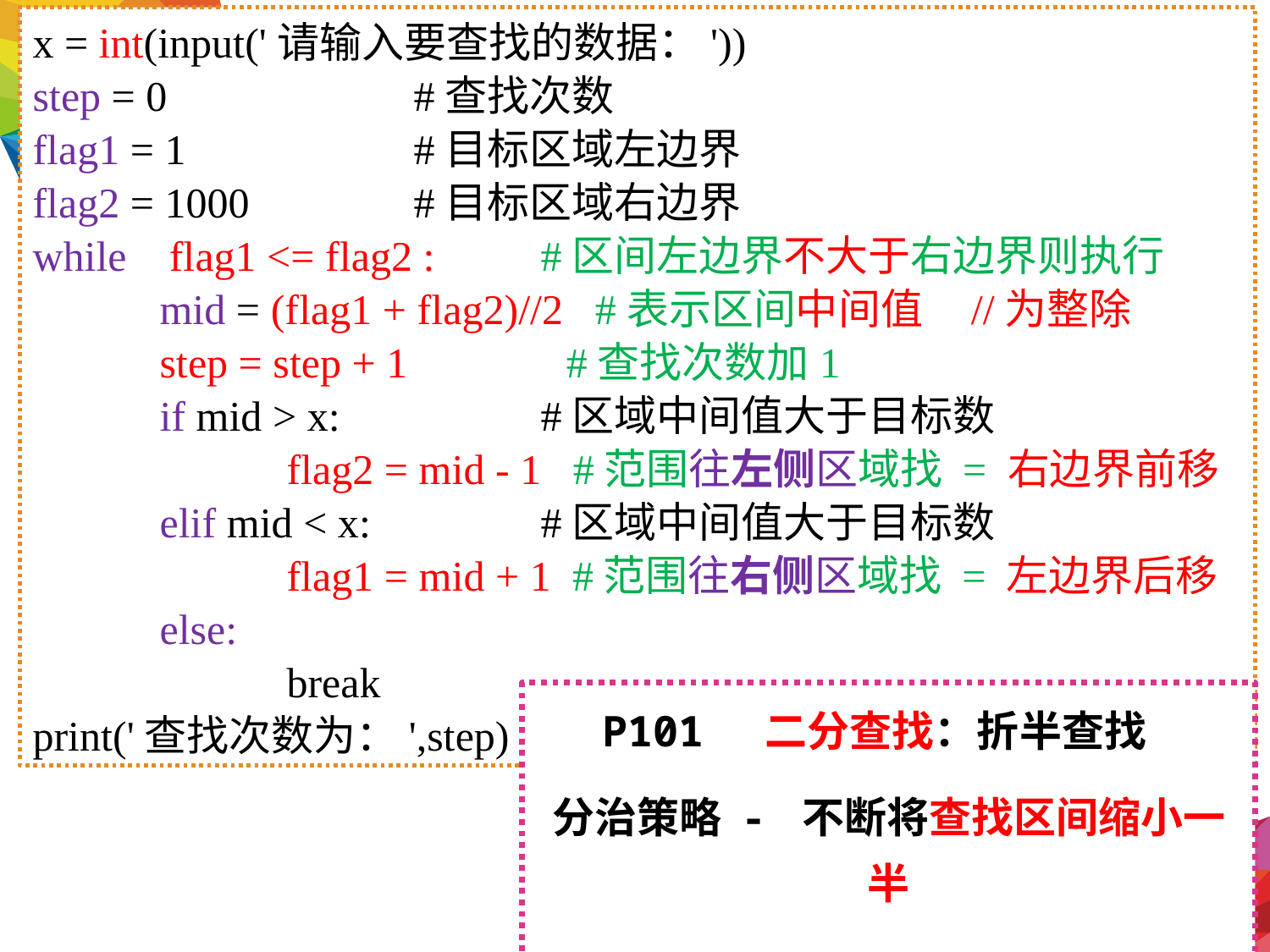

x = int(input('请输入要查找的数据：'))
step = 0		#查找次数
flag1 = 1		#目标区域左边界
flag2 = 1000		#目标区域右边界
while    flag1 <= flag2 :	#区间左边界不大于右边界则执行
	mid = (flag1 + flag2)//2   #表示区间中间值    //为整除
	step = step + 1               #查找次数加1
	if mid > x:		#区域中间值大于目标数
		flag2 = mid - 1   #范围往左侧区域找 = 右边界前移
	elif mid < x:		#区域中间值大于目标数
		flag1 = mid + 1  #范围往右侧区域找 = 左边界后移
	else:
		break
print('查找次数为：',step)
P101  二分查找：折半查找
分治策略 - 不断将查找区间缩小一半
前提：序列有序；大约需要log2n次